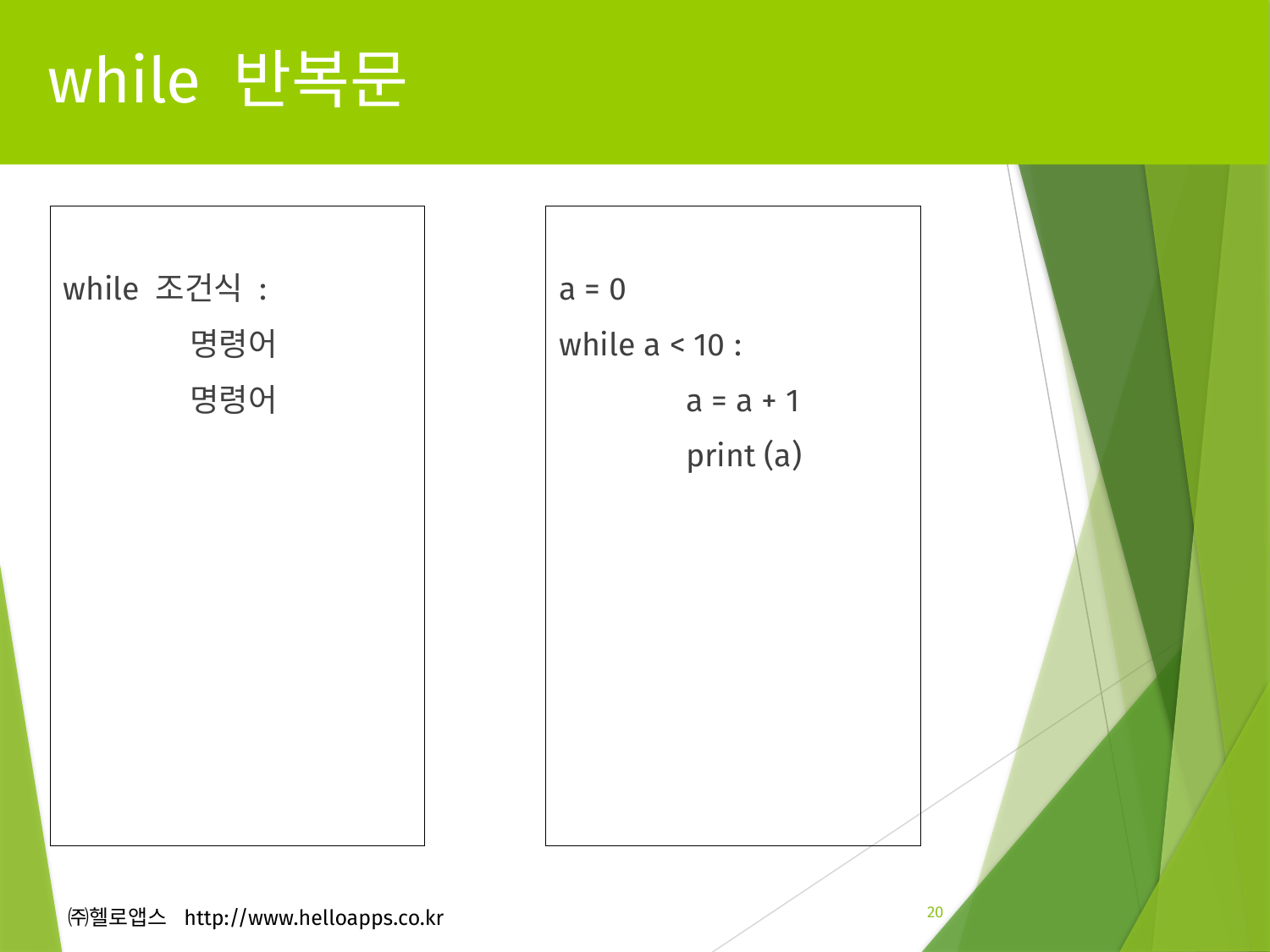

# while 반복문

a = 0
while a < 10 :
	a = a + 1
	print (a)

while 조건식 :
	명령어
	명령어
20